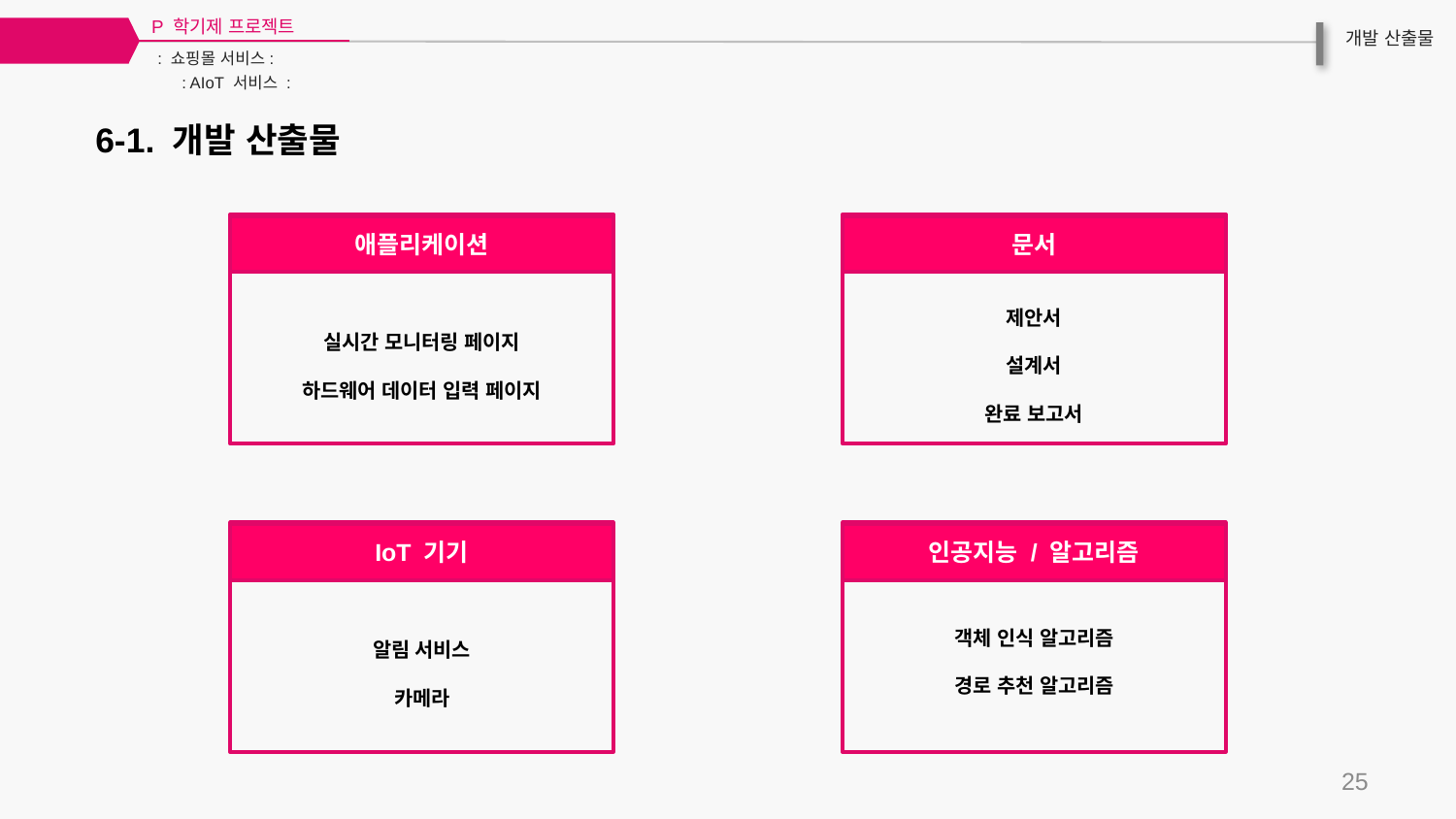

P 학기제 프로젝트

06
개발 산출물

: 쇼핑몰 서비스:
: AIoT 서비스 :
6-1. 개발 산출물

실시간 모니터링 페이지

하드웨어 데이터 입력 페이지

제안서

설계서

완료 보고서
애플리케이션
문서

알림 서비스

카메라

객체 인식 알고리즘

경로 추천 알고리즘
IoT 기기
인공지능 / 알고리즘
25